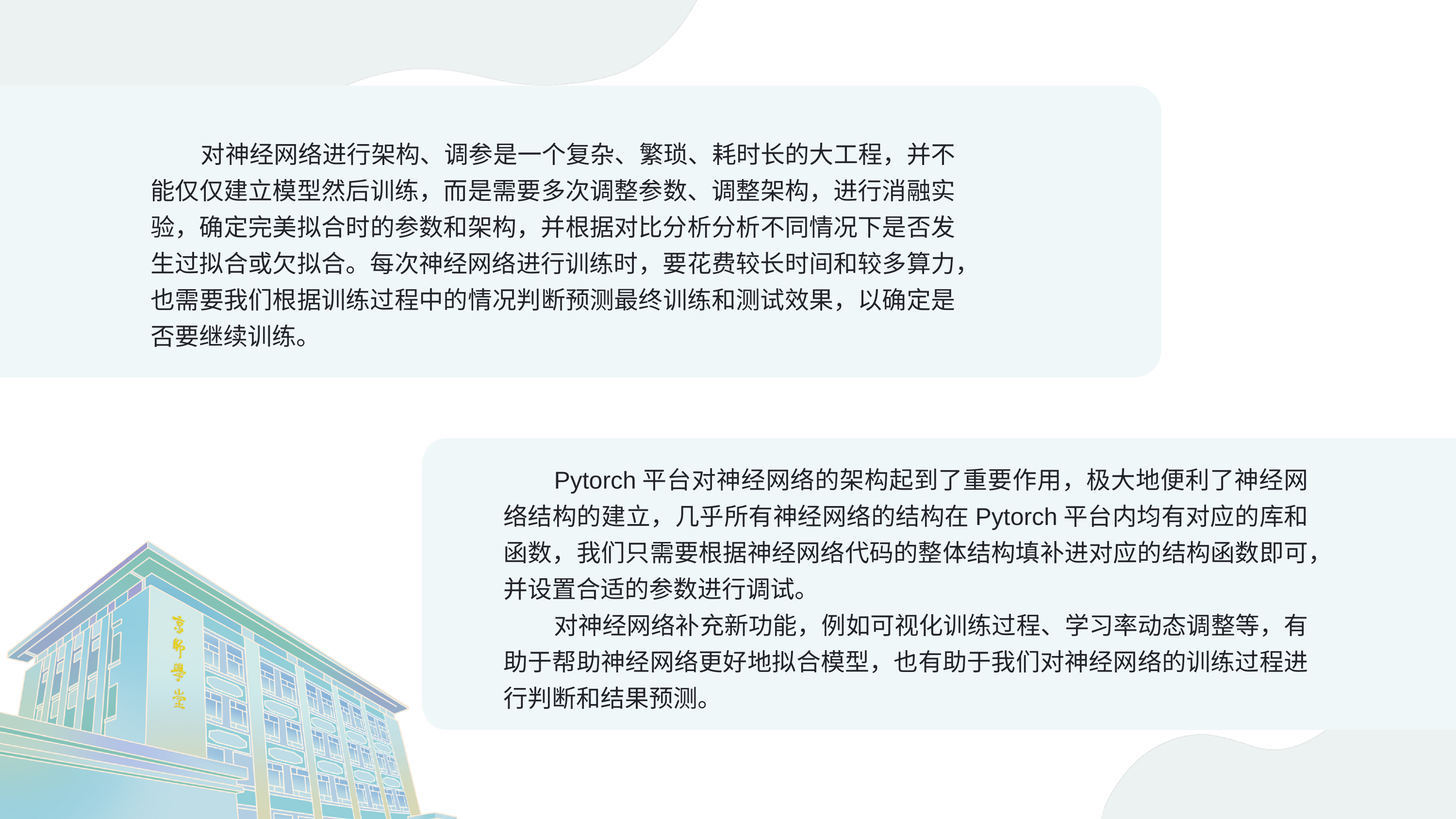

对神经网络进行架构、调参是一个复杂、繁琐、耗时长的大工程，并不能仅仅建立模型然后训练，而是需要多次调整参数、调整架构，进行消融实验，确定完美拟合时的参数和架构，并根据对比分析分析不同情况下是否发生过拟合或欠拟合。每次神经网络进行训练时，要花费较长时间和较多算力，也需要我们根据训练过程中的情况判断预测最终训练和测试效果，以确定是否要继续训练。

       Pytorch平台对神经网络的架构起到了重要作用，极大地便利了神经网络结构的建立，几乎所有神经网络的结构在Pytorch平台内均有对应的库和函数，我们只需要根据神经网络代码的整体结构填补进对应的结构函数即可，并设置合适的参数进行调试。
        对神经网络补充新功能，例如可视化训练过程、学习率动态调整等，有助于帮助神经网络更好地拟合模型，也有助于我们对神经网络的训练过程进行判断和结果预测。